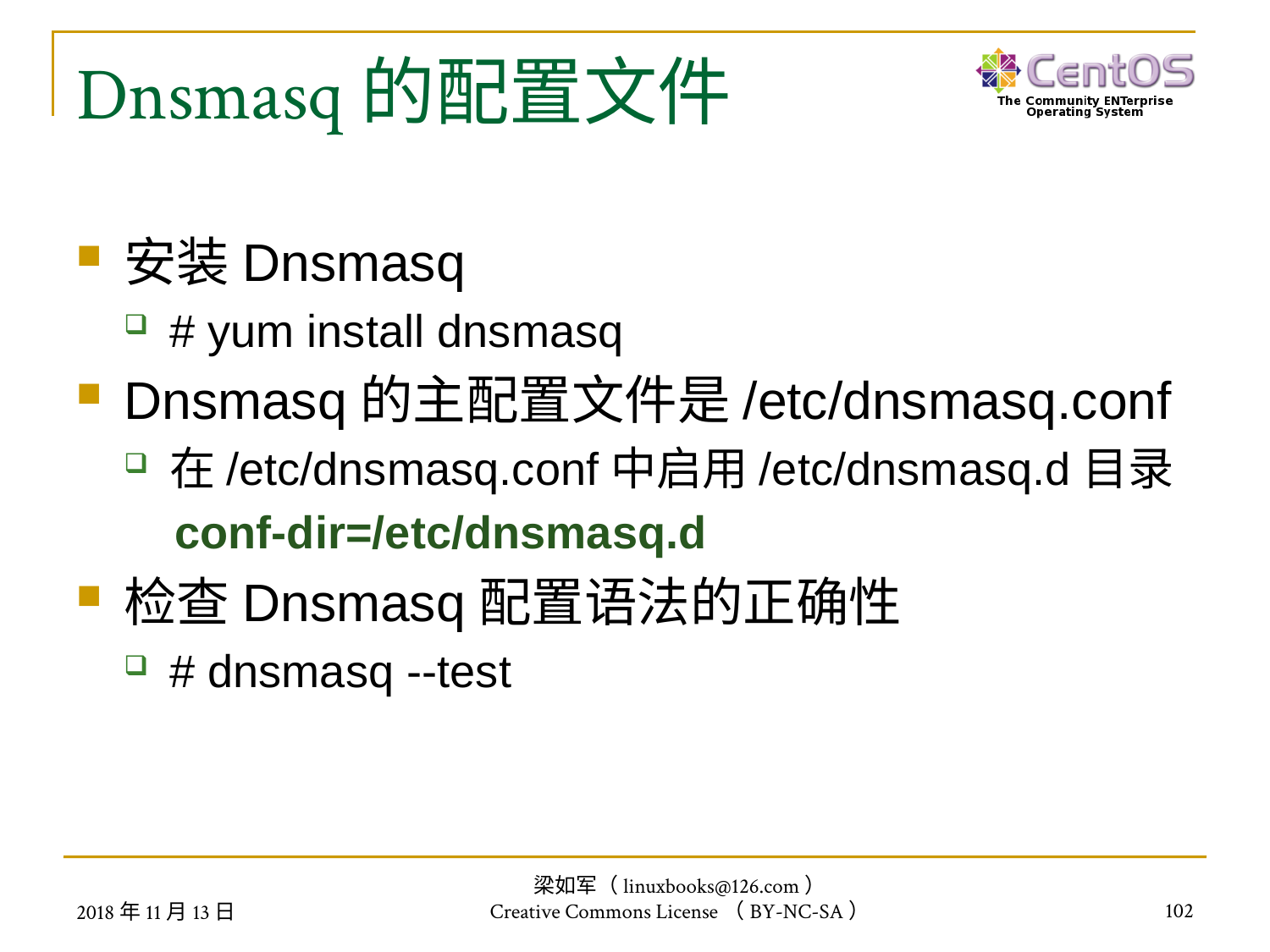

# Dnsmasq的配置文件
安装Dnsmasq
# yum install dnsmasq
Dnsmasq的主配置文件是/etc/dnsmasq.conf
在/etc/dnsmasq.conf中启用/etc/dnsmasq.d目录
    conf-dir=/etc/dnsmasq.d
检查Dnsmasq配置语法的正确性
# dnsmasq --test

梁如军（linuxbooks@126.com）
Creative Commons License（BY-NC-SA）
2018年11月13日
102